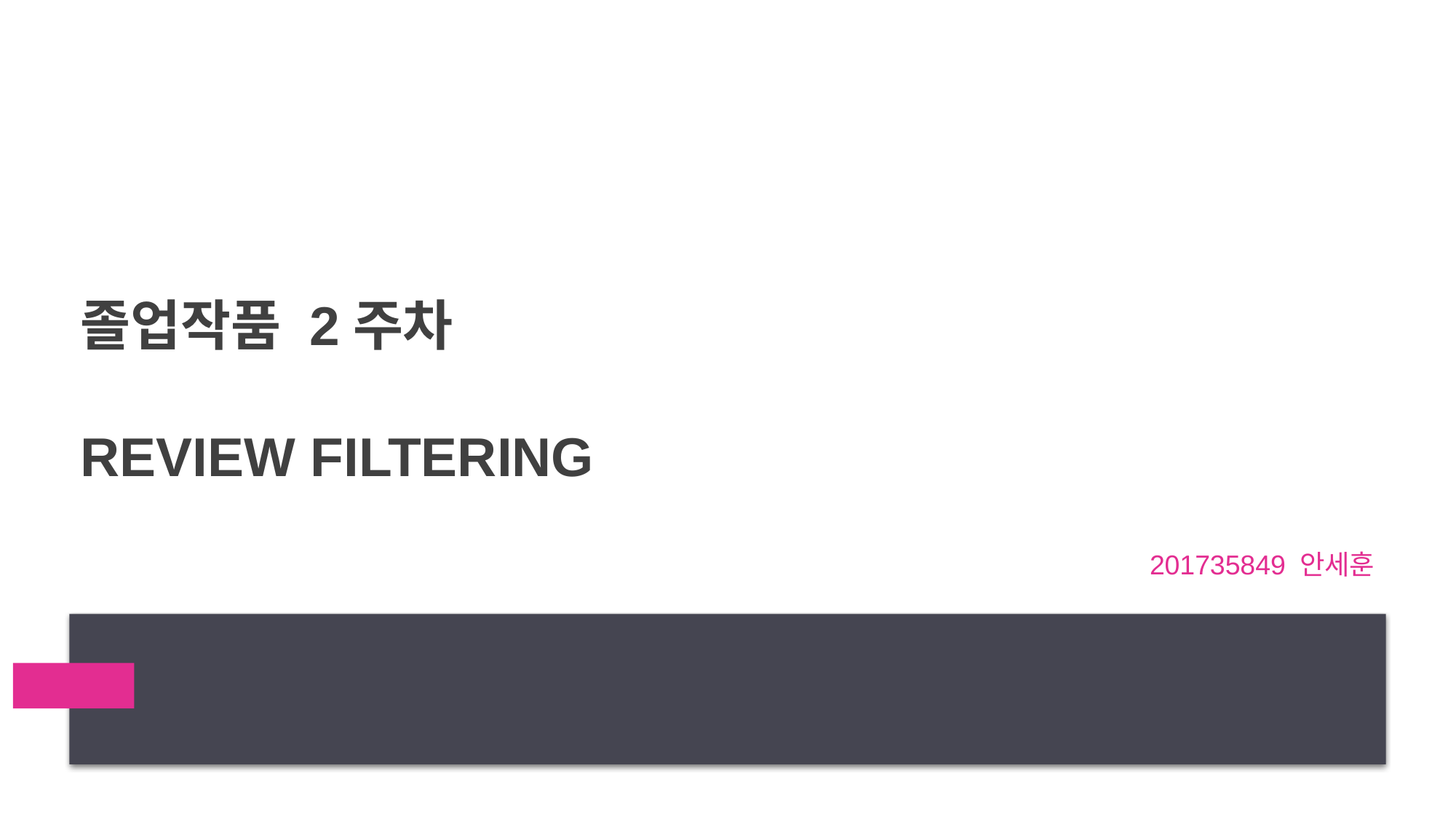

# 졸업작품 2주차 Review filtering
201735849 안세훈